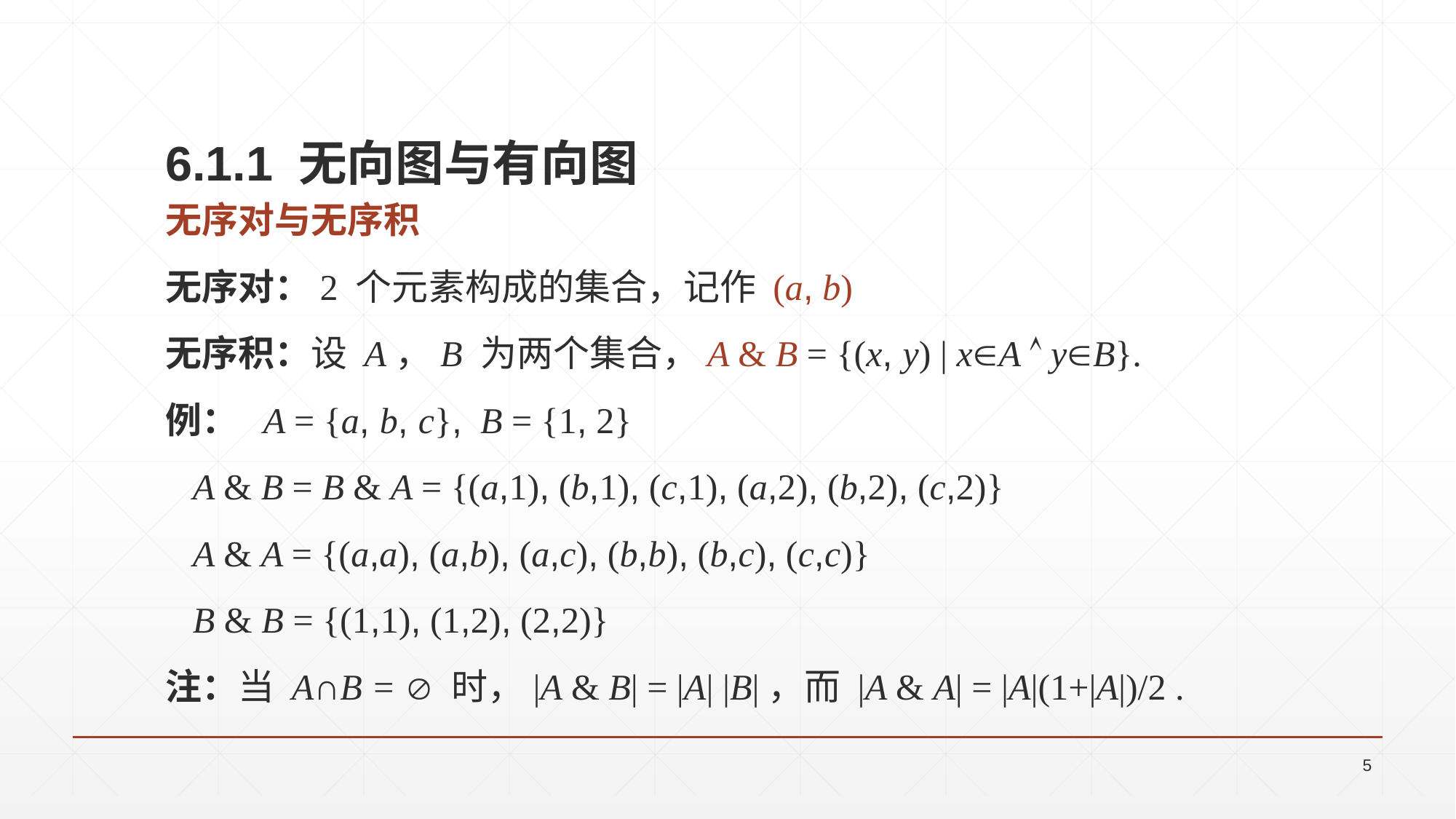

6.1.1 无向图与有向图
无序对与无序积
无序对：2 个元素构成的集合，记作 (a, b)
无序积：设 A，B 为两个集合，A & B = {(x, y) | x∈A ∧ y∈B}.
例：  A = {a, b, c},  B = {1, 2}
   A & B = B & A = {(a,1), (b,1), (c,1), (a,2), (b,2), (c,2)}
   A & A = {(a,a), (a,b), (a,c), (b,b), (b,c), (c,c)}
   B & B = {(1,1), (1,2), (2,2)}
注：当 A∩B = ∅ 时，|A & B| = |A| |B|，而 |A & A| = |A|(1+|A|)/2 .

5